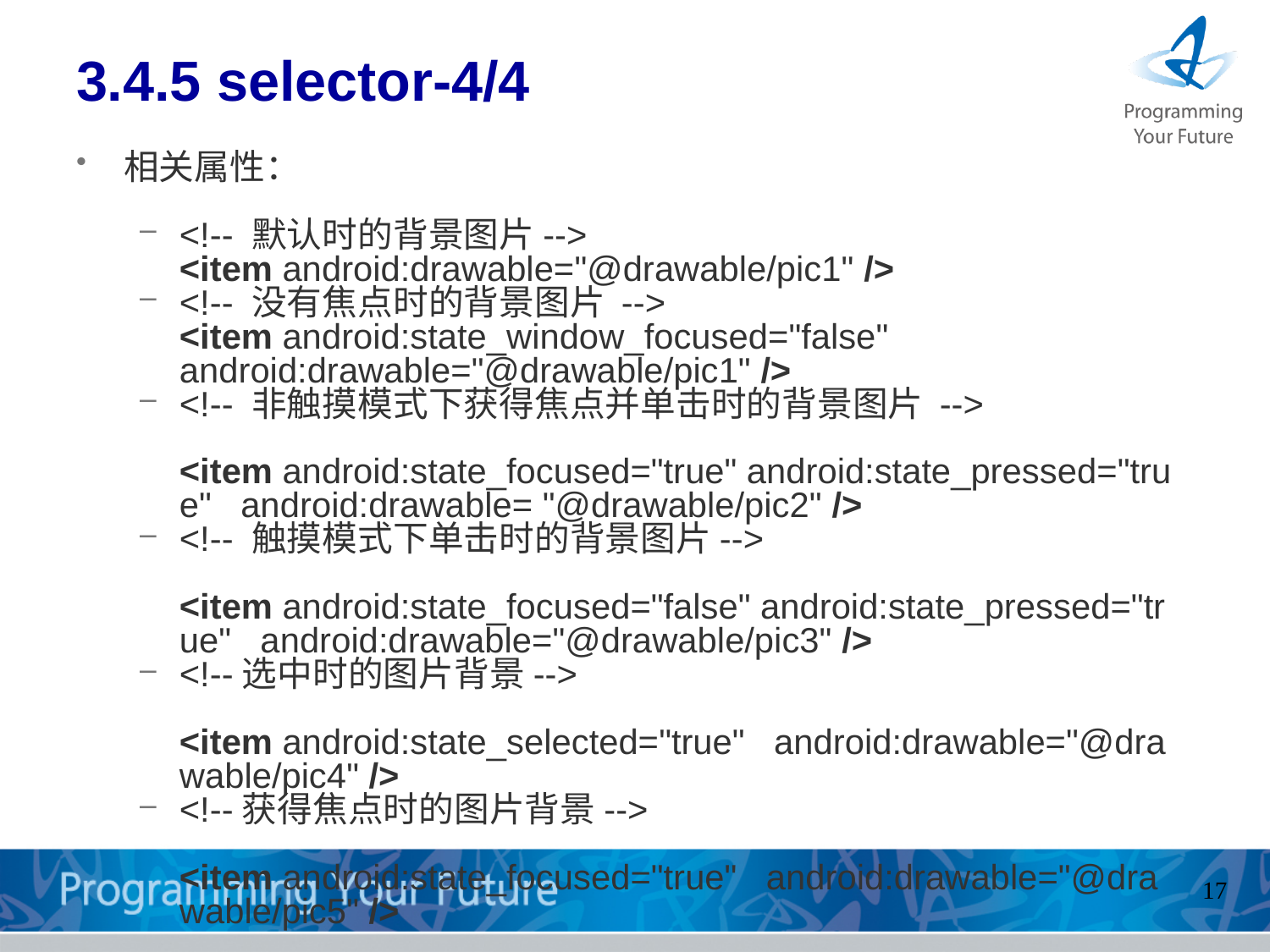

# 3.4.5 selector-4/4
相关属性：

<!-- 默认时的背景图片-->
	<item android:drawable="@drawable/pic1" />
<!-- 没有焦点时的背景图片 -->
	<item android:state_window_focused="false"
	android:drawable="@drawable/pic1" />
<!-- 非触摸模式下获得焦点并单击时的背景图片 -->
	<item android:state_focused="true" android:state_pressed="true"   android:drawable= "@drawable/pic2" />
<!-- 触摸模式下单击时的背景图片-->
	<item android:state_focused="false" android:state_pressed="true"   android:drawable="@drawable/pic3" />
<!--选中时的图片背景-->
	<item android:state_selected="true"   android:drawable="@drawable/pic4" />
<!--获得焦点时的图片背景-->
	<item android:state_focused="true"   android:drawable="@drawable/pic5" />